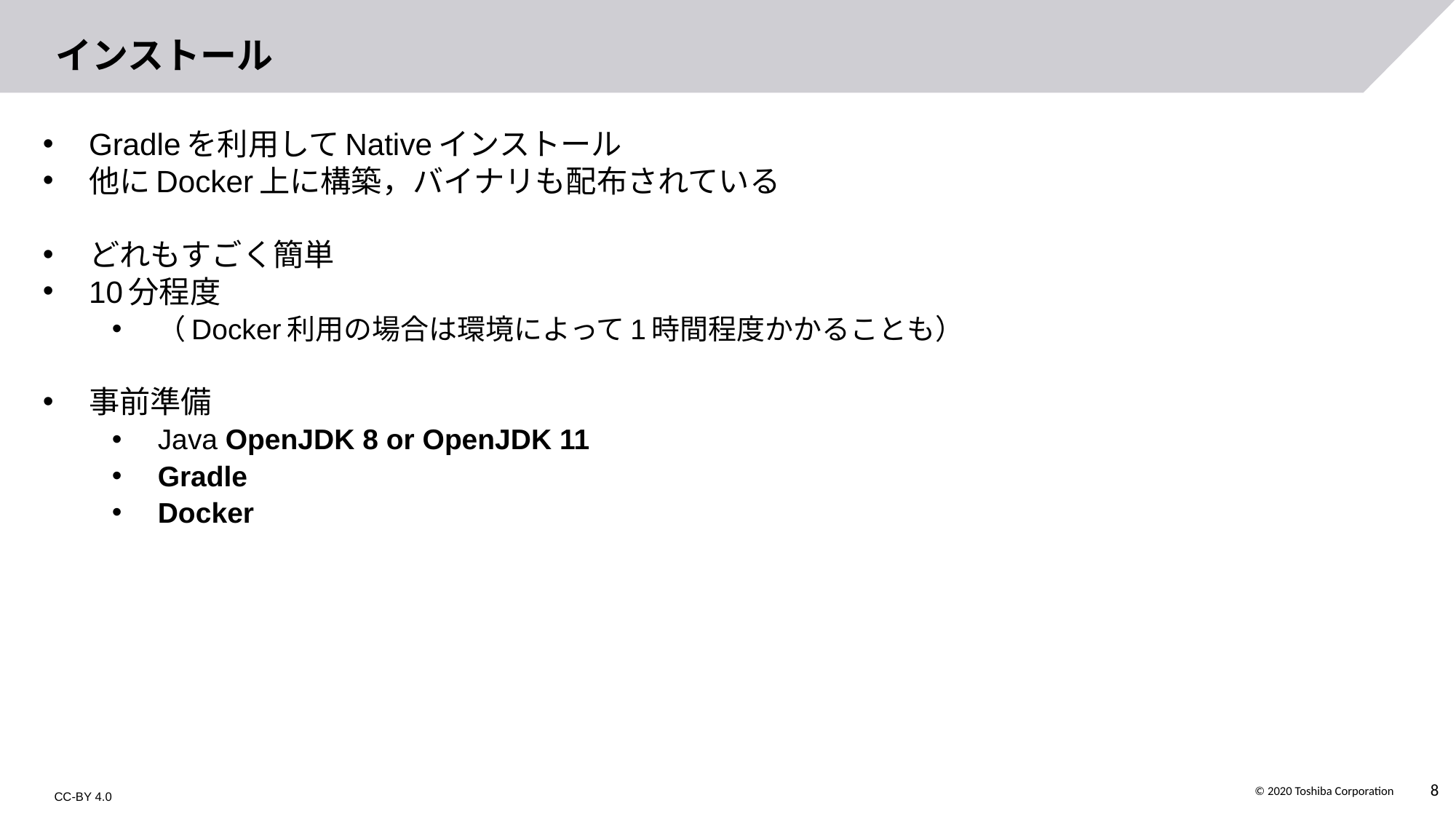

# インストール
Gradleを利用してNativeインストール
他にDocker上に構築，バイナリも配布されている

どれもすごく簡単
10分程度
（Docker利用の場合は環境によって1時間程度かかることも）

事前準備
Java OpenJDK 8 or OpenJDK 11
Gradle
Docker

CC-BY 4.0